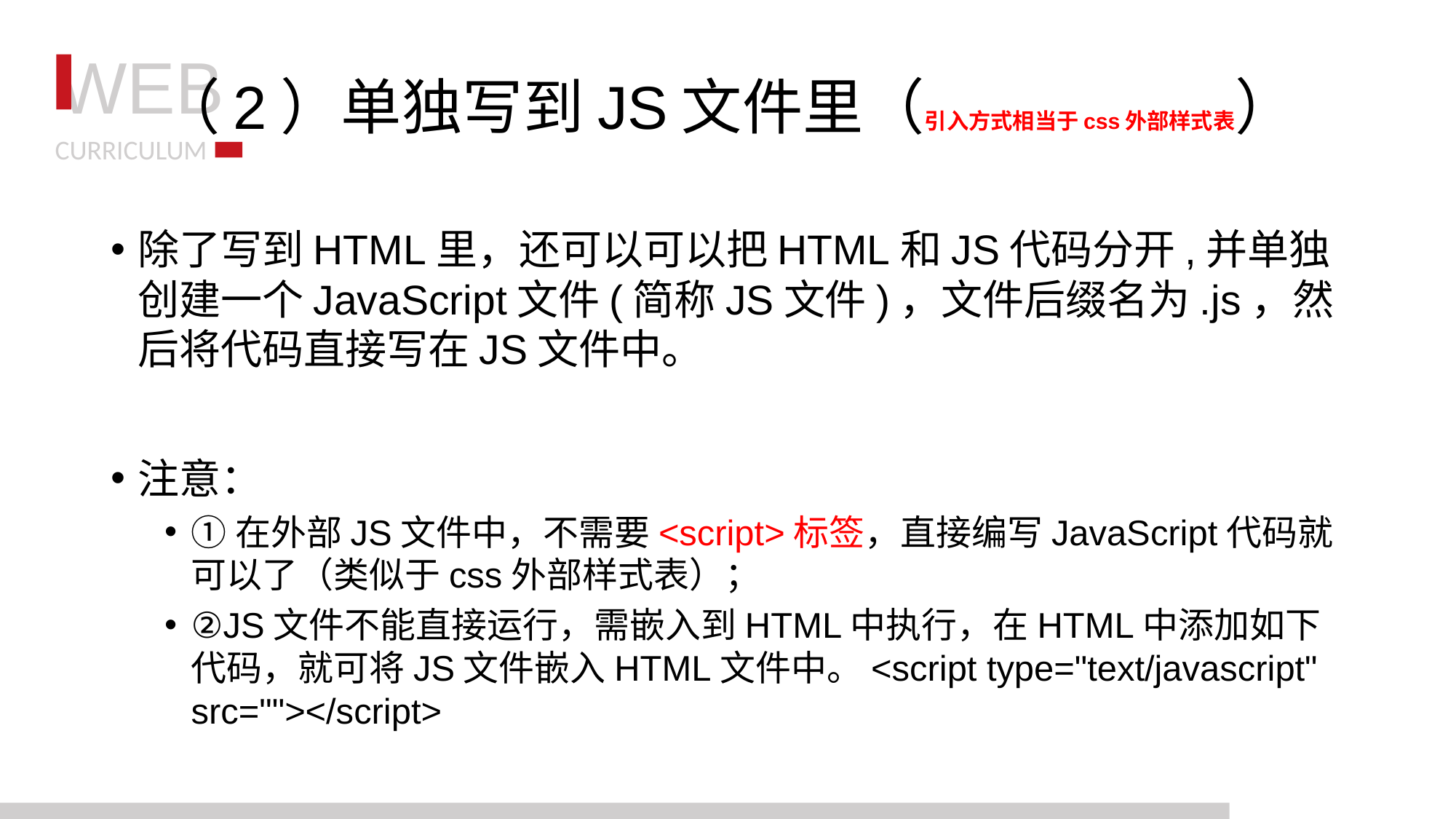

# （2）单独写到JS文件里（引入方式相当于css外部样式表）
除了写到HTML里，还可以可以把HTML和JS代码分开,并单独创建一个JavaScript文件(简称JS文件)，文件后缀名为.js，然后将代码直接写在JS文件中。

注意：
①在外部JS文件中，不需要<script>标签，直接编写JavaScript代码就可以了（类似于css外部样式表）；
②JS文件不能直接运行，需嵌入到HTML中执行，在HTML中添加如下代码，就可将JS文件嵌入HTML文件中。<script type="text/javascript" src=""></script>